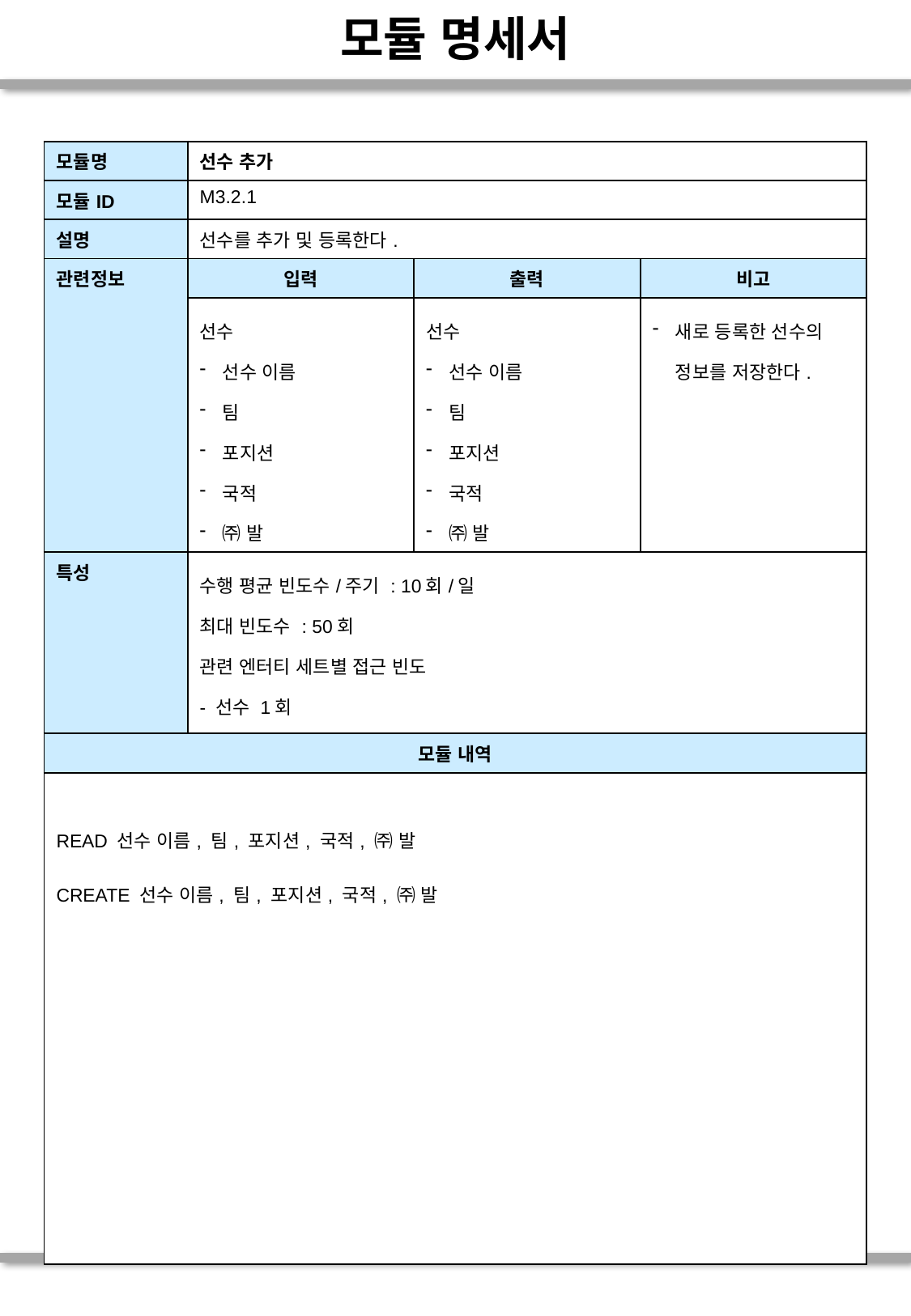

# 모듈 명세서
| 모듈명 | 선수 추가 |  |  |
| --- | --- | --- | --- |
| 모듈ID | M3.2.1 |  |  |
| 설명 | 선수를 추가 및 등록한다. |  |  |
| 관련정보 | 입력 | 출력 | 비고 |
|  | 선수 선수 이름 팀 포지션 국적 ㈜ 발 | 선수 선수 이름 팀 포지션 국적 ㈜ 발 | 새로 등록한 선수의 정보를 저장한다. |
| 특성 | 수행 평균 빈도수/주기 : 10회/일 최대 빈도수 : 50회 관련 엔터티 세트별 접근 빈도 - 선수 1회 |  |  |
| 모듈 내역 |  |  |  |
| READ 선수 이름, 팀, 포지션, 국적, ㈜ 발 CREATE 선수 이름, 팀, 포지션, 국적, ㈜ 발 |  |  |  |